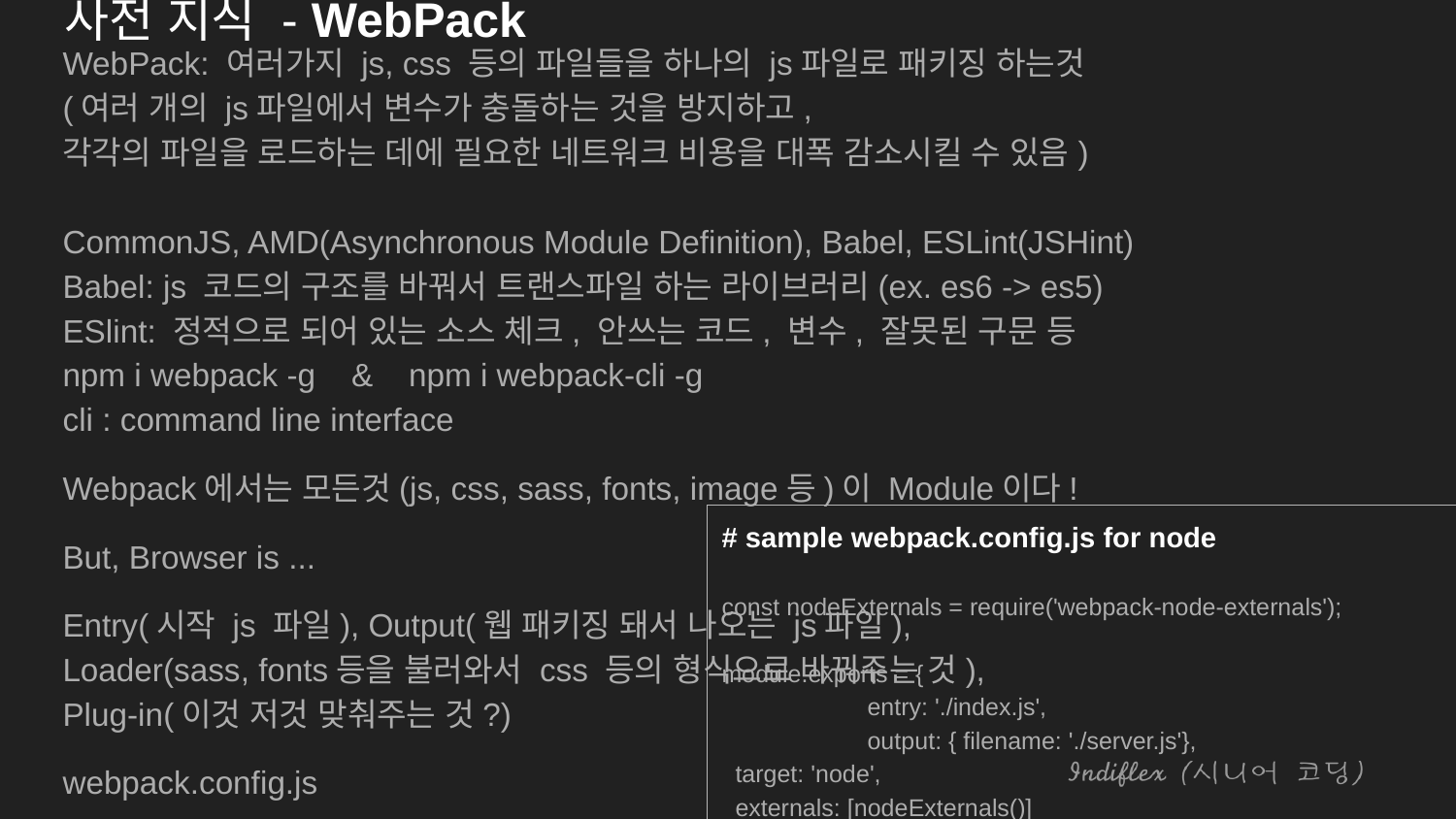

# 사전 지식 - WebPack
WebPack: 여러가지 js, css 등의 파일들을 하나의 js파일로 패키징 하는것
(여러 개의 js파일에서 변수가 충돌하는 것을 방지하고,
각각의 파일을 로드하는 데에 필요한 네트워크 비용을 대폭 감소시킬 수 있음)

CommonJS, AMD(Asynchronous Module Definition), Babel, ESLint(JSHint)
Babel: js 코드의 구조를 바꿔서 트랜스파일 하는 라이브러리(ex. es6 -> es5)
ESlint: 정적으로 되어 있는 소스 체크, 안쓰는 코드, 변수, 잘못된 구문 등
npm i webpack -g    &    npm i webpack-cli -g
cli : command line interface
Webpack에서는 모든것(js, css, sass, fonts, image등)이 Module이다!
But, Browser is ...
Entry(시작 js 파일), Output(웹 패키징 돼서 나오는 js파일),
Loader(sass, fonts등을 불러와서 css 등의 형식으로 바꿔주는 것),
Plug-in(이것 저것 맞춰주는 것?)
webpack.config.js
# sample webpack.config.js for node

const nodeExternals = require('webpack-node-externals');

module.exports = {
	entry: './index.js',
	output: { filename: './server.js'},
  target: 'node',
  externals: [nodeExternals()]
}